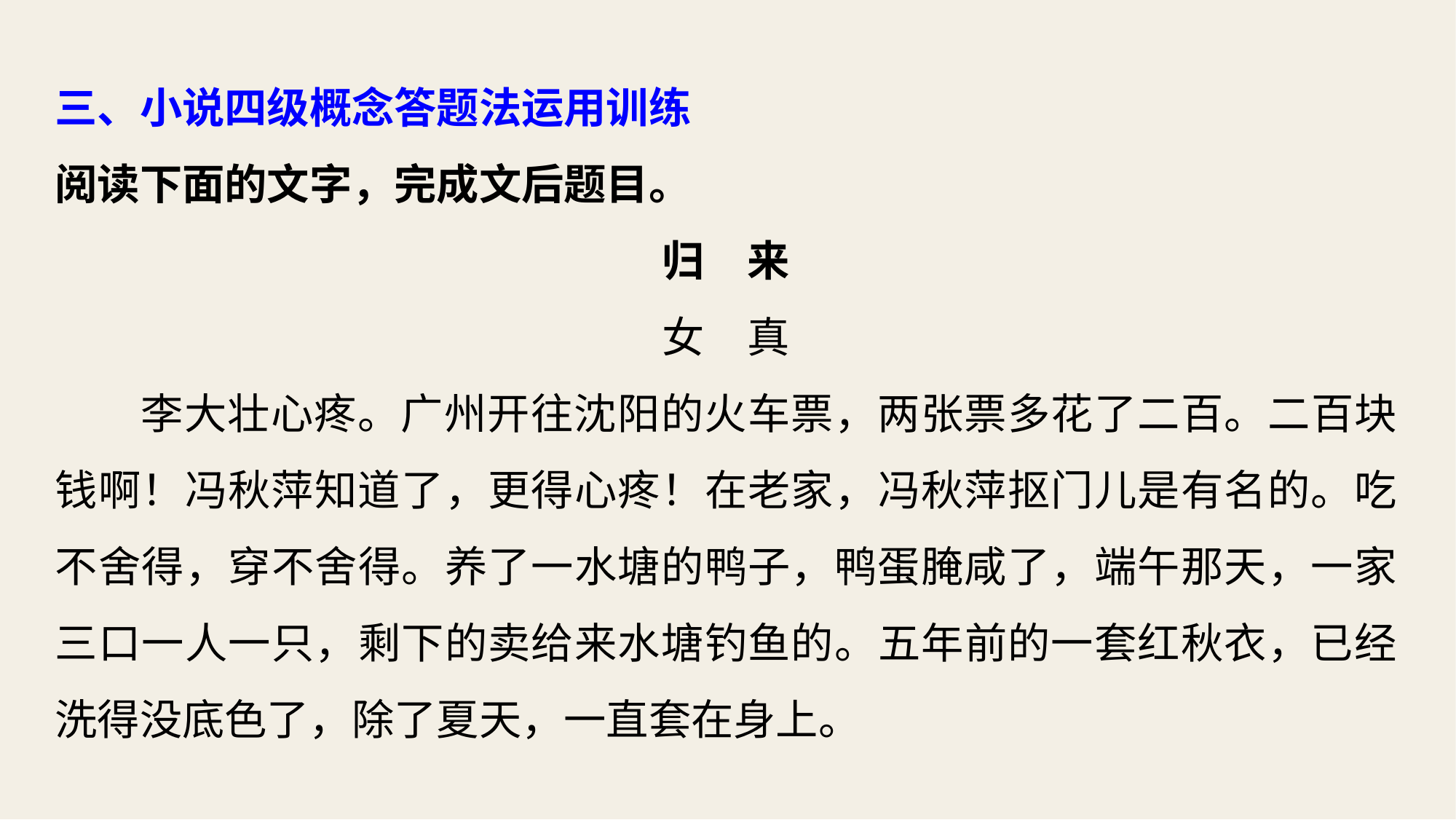

三、小说四级概念答题法运用训练
阅读下面的文字，完成文后题目。
归　来
女　真
李大壮心疼。广州开往沈阳的火车票，两张票多花了二百。二百块钱啊！冯秋萍知道了，更得心疼！在老家，冯秋萍抠门儿是有名的。吃不舍得，穿不舍得。养了一水塘的鸭子，鸭蛋腌咸了，端午那天，一家三口一人一只，剩下的卖给来水塘钓鱼的。五年前的一套红秋衣，已经洗得没底色了，除了夏天，一直套在身上。